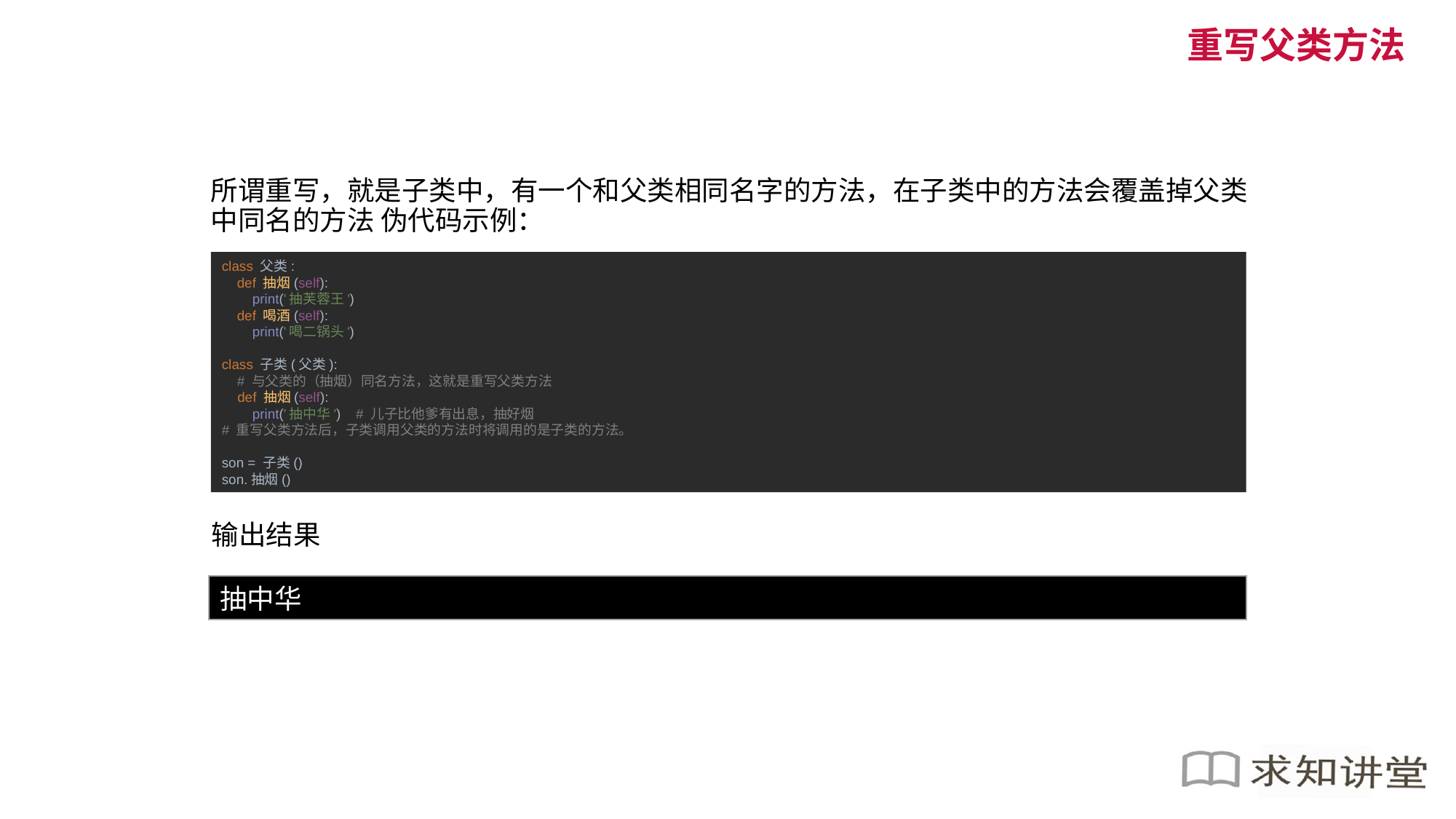

重写父类方法
所谓重写，就是子类中，有一个和父类相同名字的方法，在子类中的方法会覆盖掉父类中同名的方法 伪代码示例：
class 父类:
    def 抽烟(self):
        print('抽芙蓉王')
    def 喝酒(self):
        print('喝二锅头')
class 子类(父类):
    # 与父类的（抽烟）同名方法，这就是重写父类方法
    def 抽烟(self):
        print('抽中华')    # 儿子比他爹有出息，抽好烟
# 重写父类方法后，子类调用父类的方法时将调用的是子类的方法。
son = 子类()
son.抽烟()
输出结果
抽中华